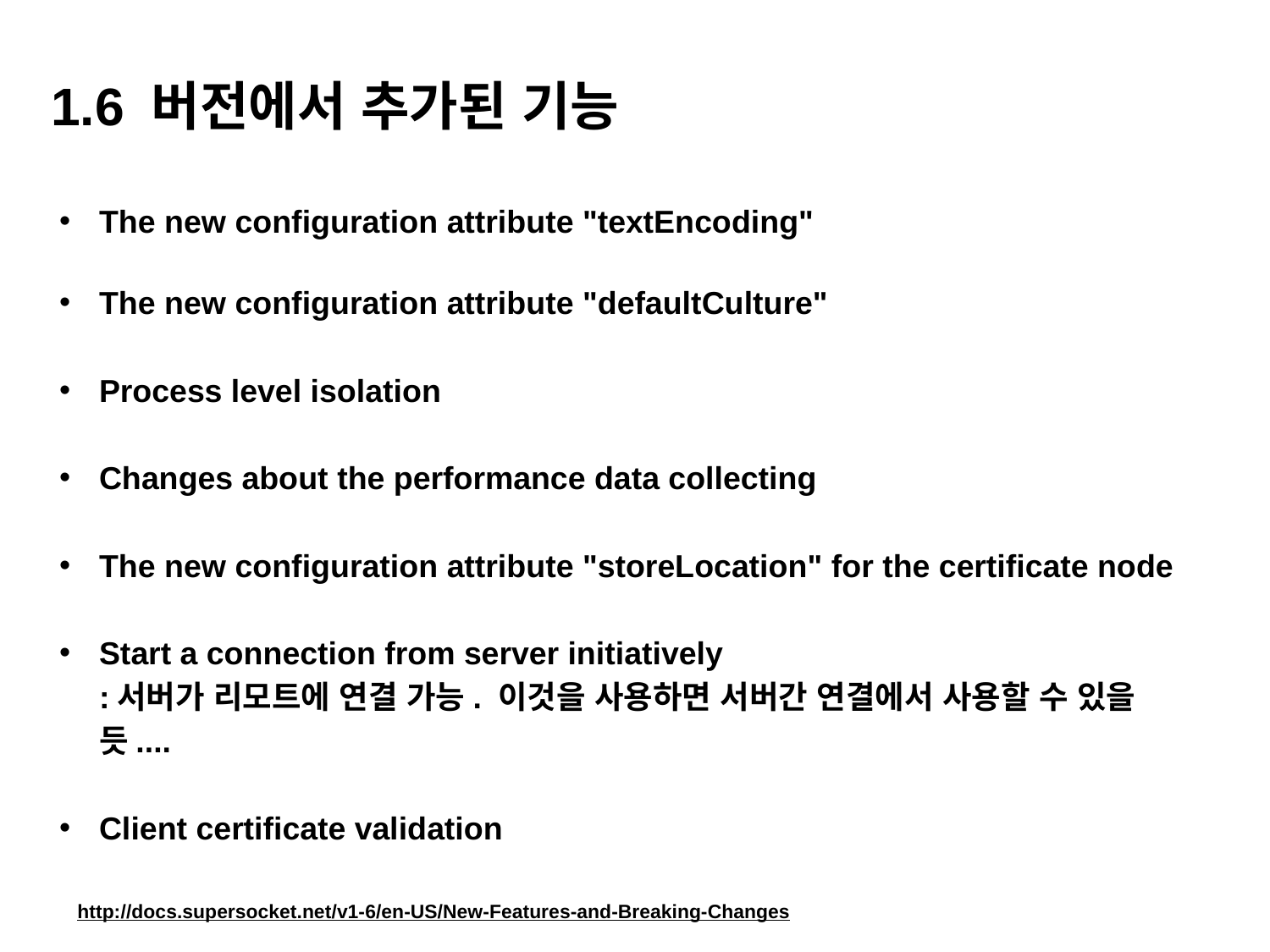

1.6 버전에서 추가된 기능
The new configuration attribute "textEncoding"
The new configuration attribute "defaultCulture"
Process level isolation
Changes about the performance data collecting
The new configuration attribute "storeLocation" for the certificate node
Start a connection from server initiatively
:서버가 리모트에 연결 가능. 이것을 사용하면 서버간 연결에서 사용할 수 있을 듯....
Client certificate validation
http://docs.supersocket.net/v1-6/en-US/New-Features-and-Breaking-Changes